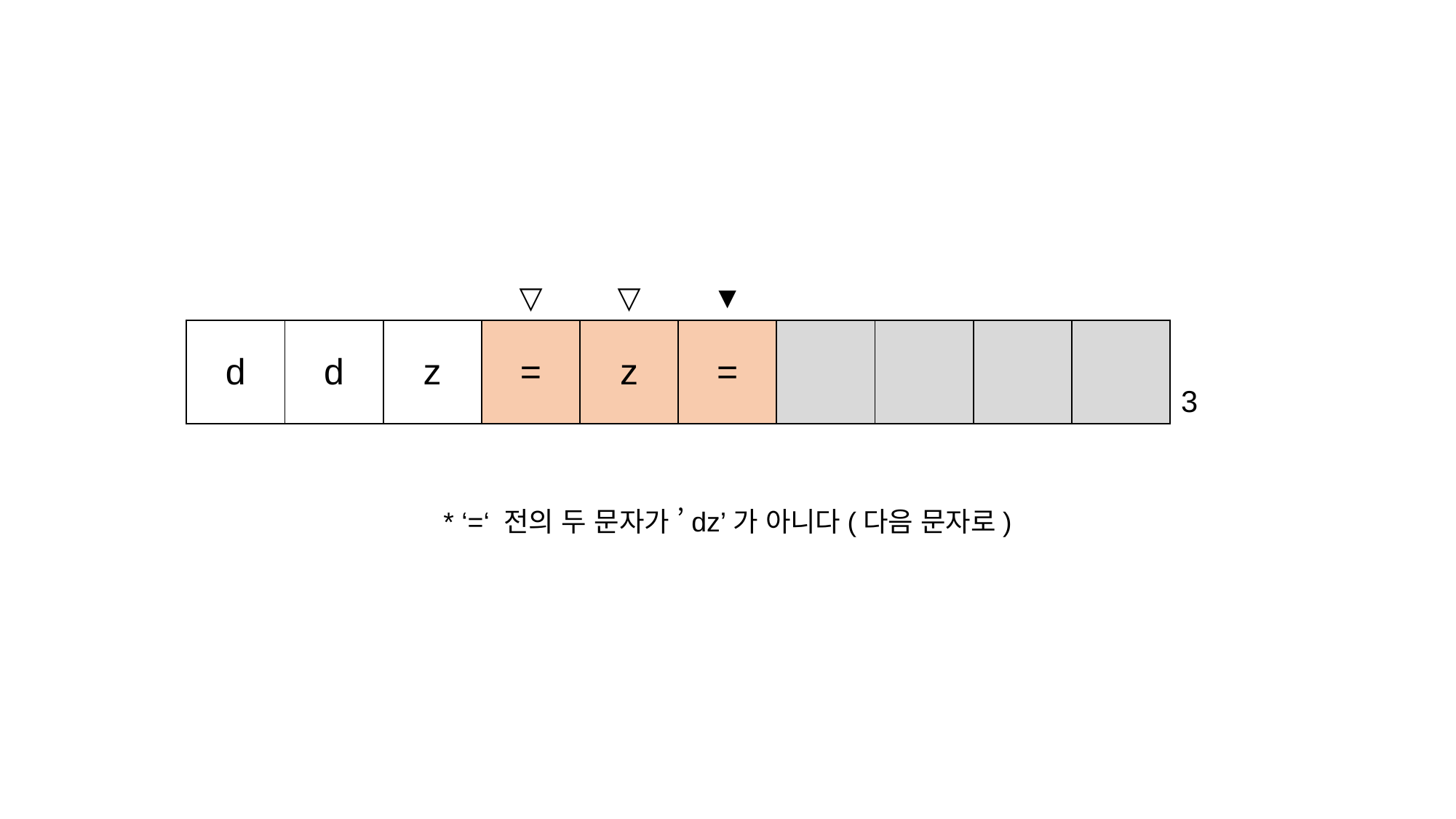

#
|  |  |  | ▽ | ▽ | ▼ |  |  |  |  |  |
| --- | --- | --- | --- | --- | --- | --- | --- | --- | --- | --- |
| d | d | z | = | z | = |  |  |  |  | 3 |
* ‘=‘ 전의 두 문자가 ’dz’가 아니다(다음 문자로)